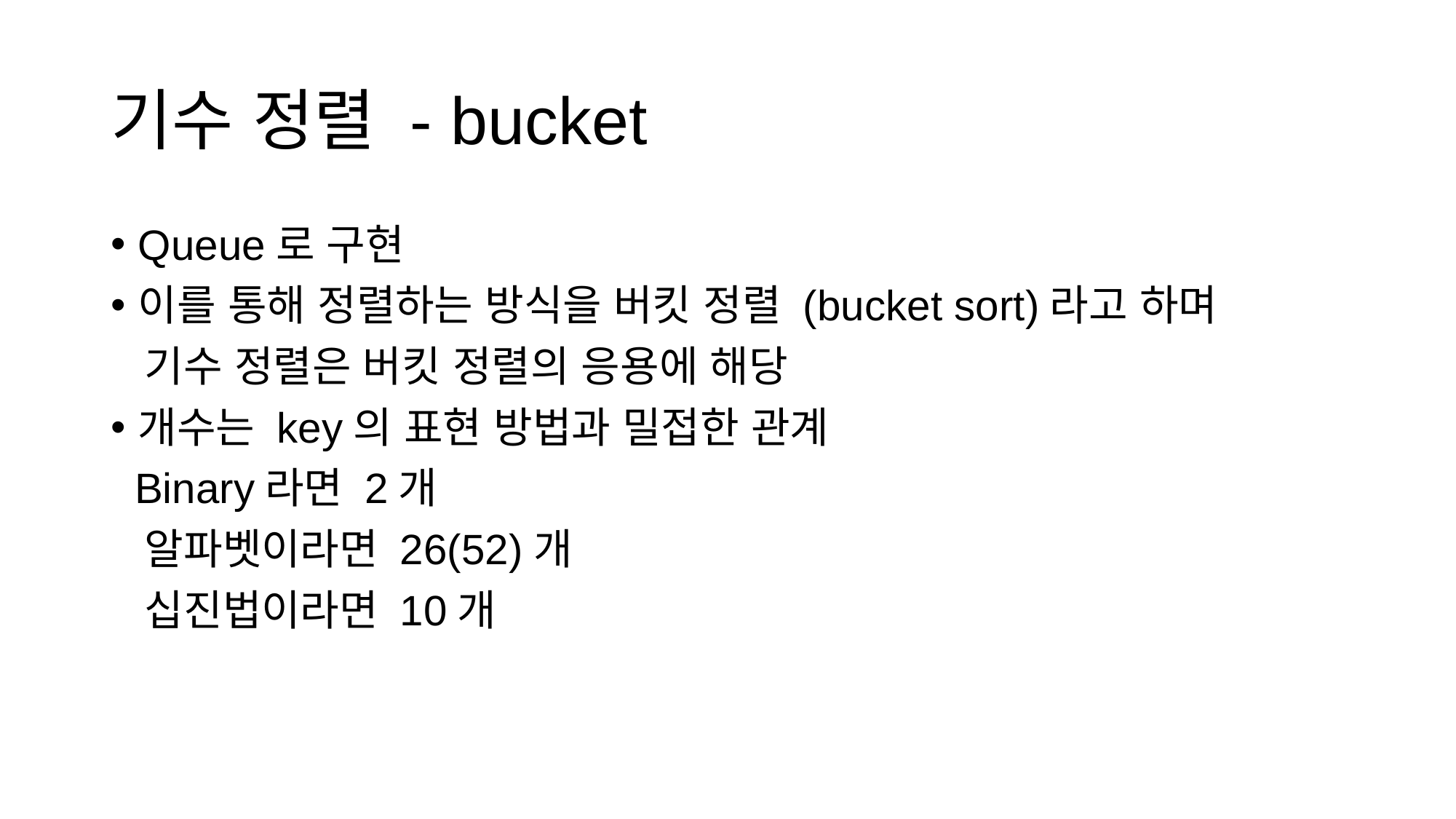

# 기수 정렬 - bucket
Queue로 구현
이를 통해 정렬하는 방식을 버킷 정렬 (bucket sort)라고 하며
  기수 정렬은 버킷 정렬의 응용에 해당
개수는 key의 표현 방법과 밀접한 관계
  Binary라면 2개
  알파벳이라면 26(52)개
  십진법이라면 10개